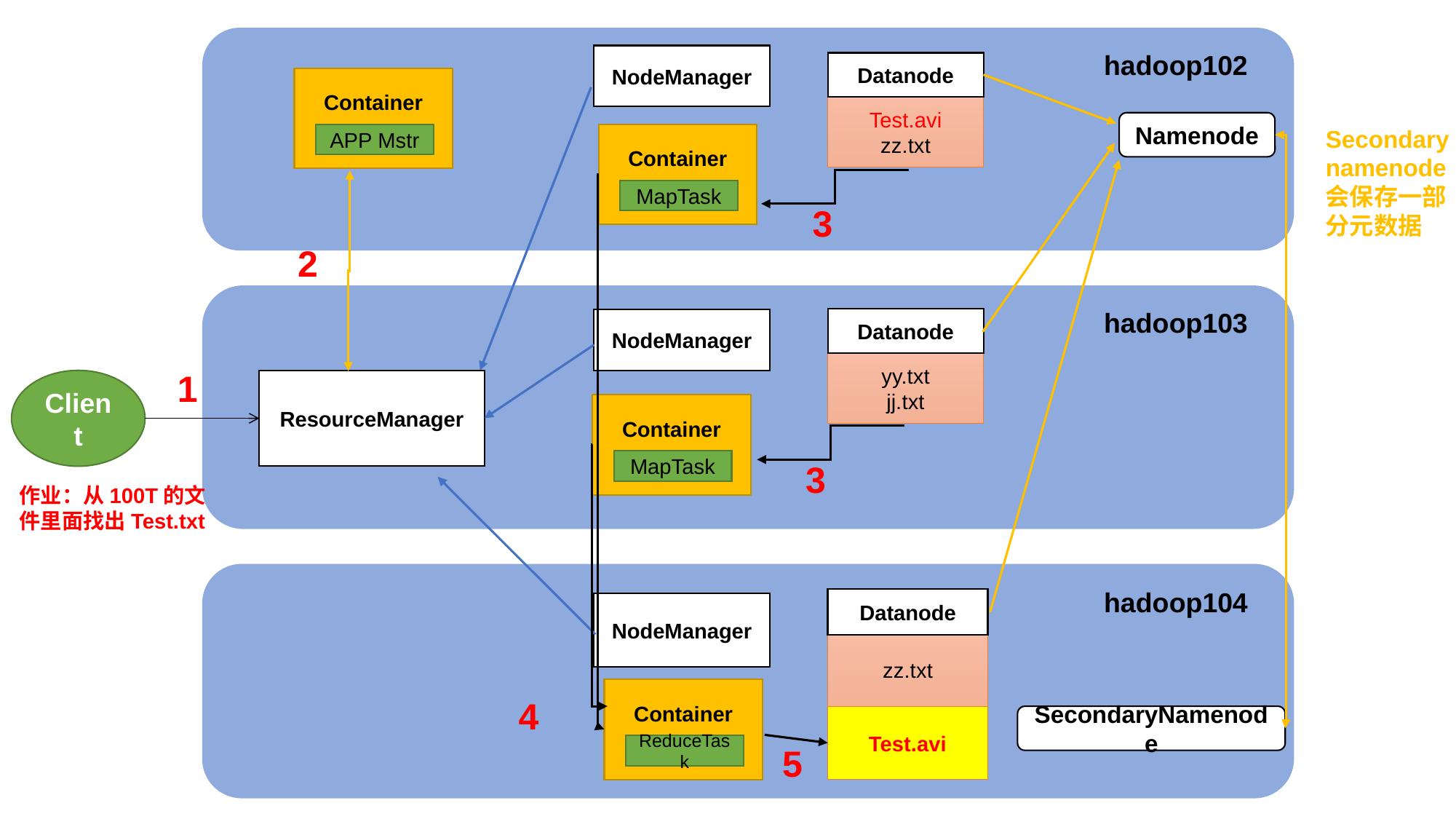

hadoop102
NodeManager
Datanode
Container

Test.avi
zz.txt
Namenode
Secondarynamenode会保存一部分元数据
APP Mstr
Container

MapTask
3
2

hadoop103
Datanode
NodeManager
yy.txt
jj.txt
1
Client
ResourceManager
Container

MapTask
3
作业：从100T的文件里面找出Test.txt

hadoop104
Datanode
NodeManager
zz.txt
Container

4
SecondaryNamenode
Test.avi
5
ReduceTask